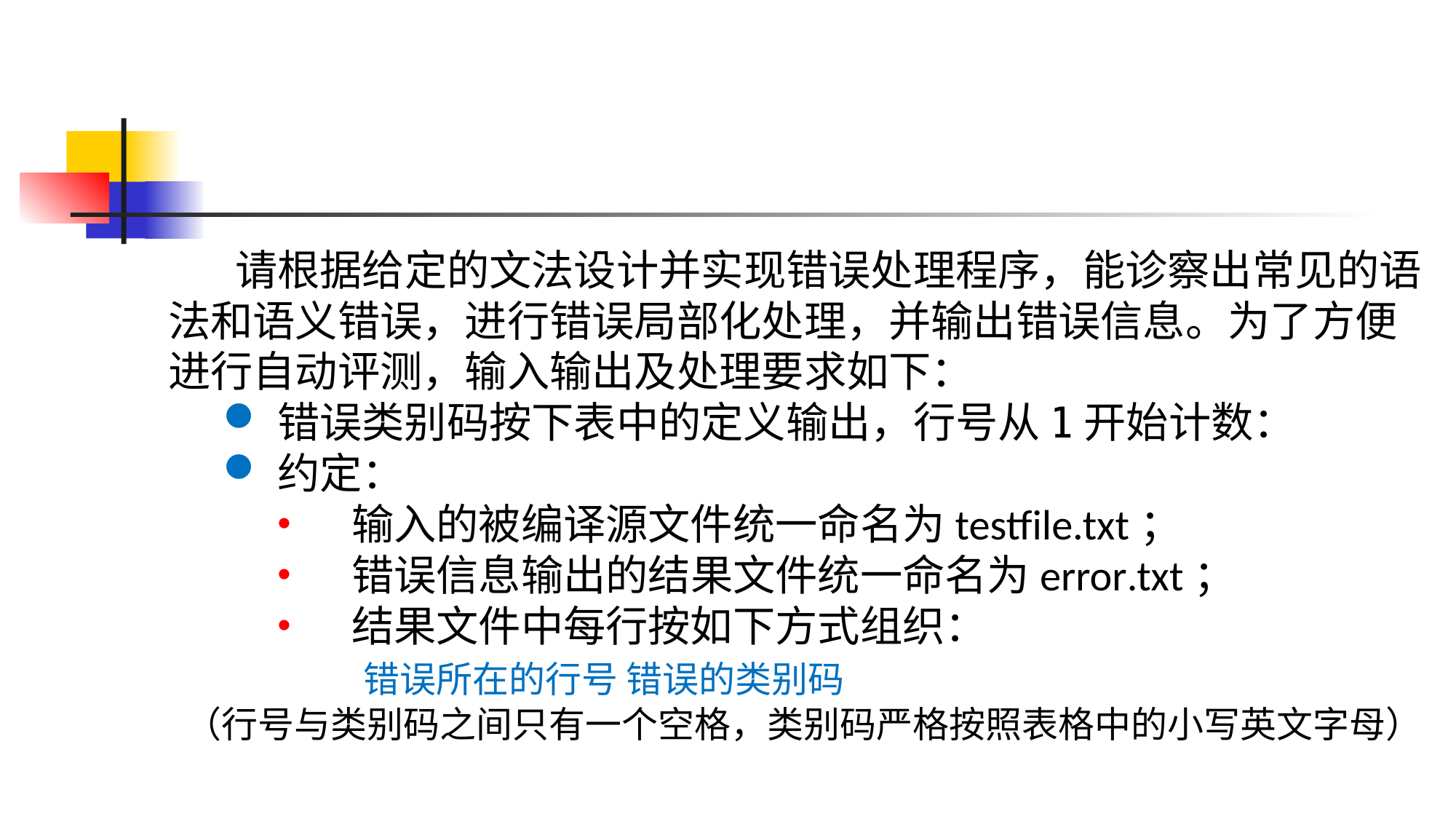

请根据给定的文法设计并实现错误处理程序，能诊察出常见的语法和语义错误，进行错误局部化处理，并输出错误信息。为了方便进行自动评测，输入输出及处理要求如下：
错误类别码按下表中的定义输出，行号从1开始计数：
约定：
 输入的被编译源文件统一命名为testfile.txt；
 错误信息输出的结果文件统一命名为error.txt；
 结果文件中每行按如下方式组织：
	        错误所在的行号 错误的类别码
 （行号与类别码之间只有一个空格，类别码严格按照表格中的小写英文字母）